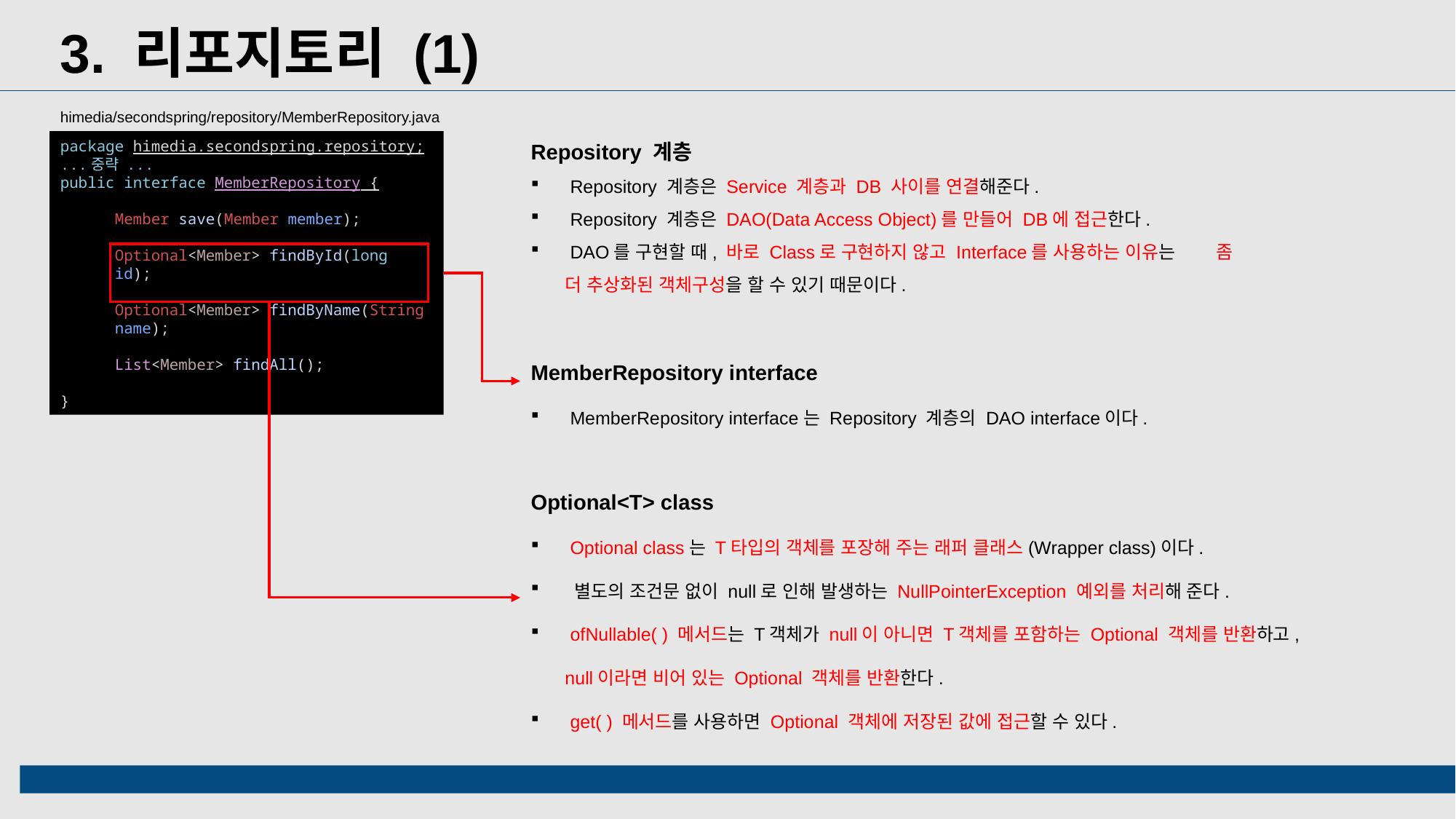

3. 리포지토리 (1)
himedia/secondspring/repository/MemberRepository.java
Repository 계층
 Repository 계층은 Service 계층과 DB 사이를 연결해준다.
 Repository 계층은 DAO(Data Access Object)를 만들어 DB에 접근한다.
 DAO를 구현할 때, 바로 Class로 구현하지 않고 Interface를 사용하는 이유는        좀 더 추상화된 객체구성을 할 수 있기 때문이다.
package himedia.secondspring.repository;
...중략 ...
public interface MemberRepository {

Member save(Member member);

Optional<Member> findById(long id);

Optional<Member> findByName(String name);

List<Member> findAll();

}

MemberRepository interface
 MemberRepository interface는 Repository 계층의 DAO interface이다.
Optional<T> class
 Optional class는 T타입의 객체를 포장해 주는 래퍼 클래스(Wrapper class)이다.
 별도의 조건문 없이 null로 인해 발생하는 NullPointerException 예외를 처리해 준다.
 ofNullable( ) 메서드는 T객체가 null이 아니면 T객체를 포함하는 Optional 객체를 반환하고, null이라면 비어 있는 Optional 객체를 반환한다.
 get( ) 메서드를 사용하면 Optional 객체에 저장된 값에 접근할 수 있다.